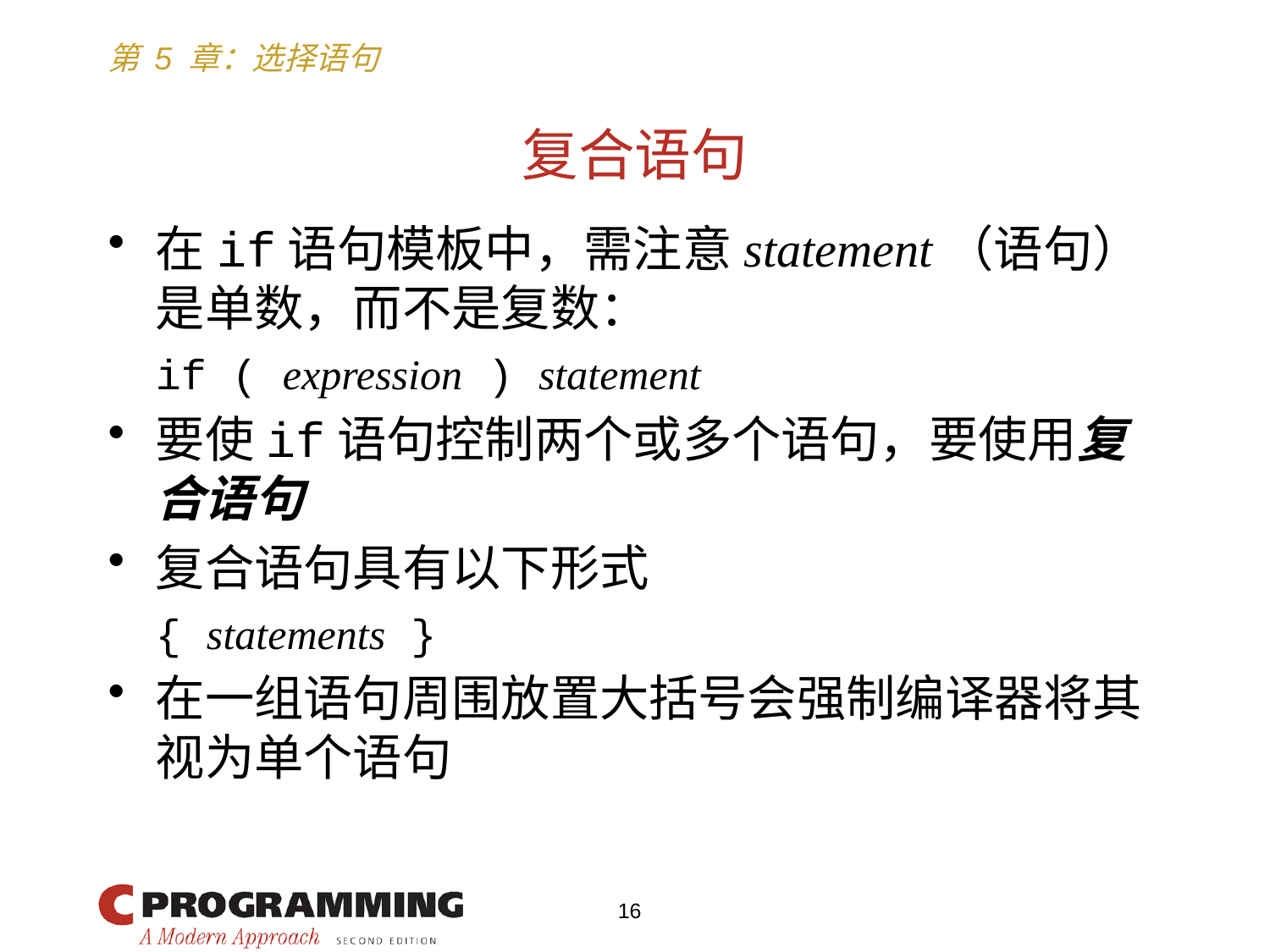

# 复合语句
在if语句模板中，需注意statement（语句）是单数，而不是复数：
	if ( expression ) statement
要使if语句控制两个或多个语句，要使用复合语句
复合语句具有以下形式
	{ statements }
在一组语句周围放置大括号会强制编译器将其视为单个语句

16